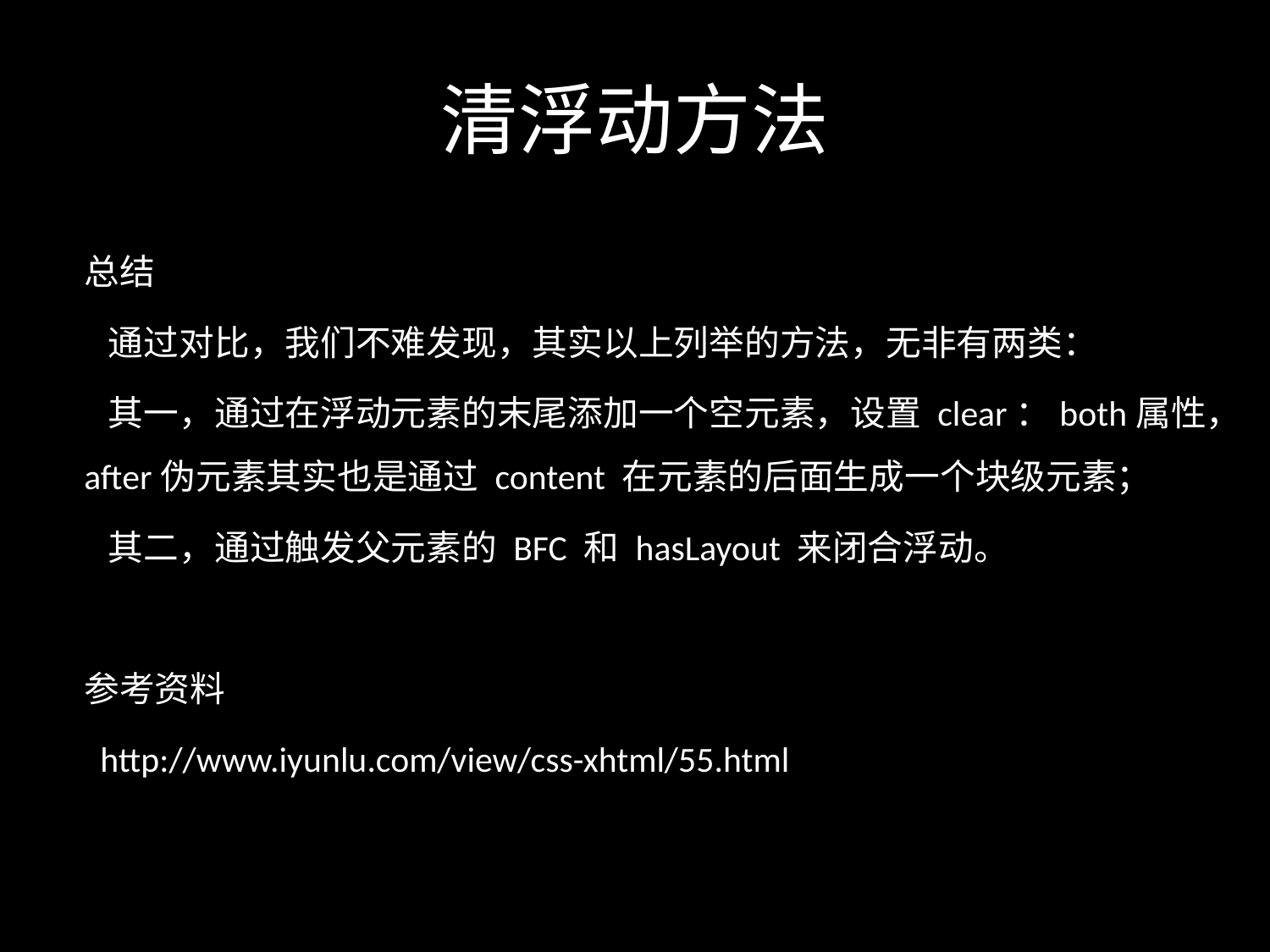

# 清浮动方法
总结
  通过对比，我们不难发现，其实以上列举的方法，无非有两类：
  其一，通过在浮动元素的末尾添加一个空元素，设置 clear：both属性，after伪元素其实也是通过 content 在元素的后面生成一个块级元素；
  其二，通过触发父元素的 BFC 和 hasLayout 来闭合浮动。

参考资料
  http://www.iyunlu.com/view/css-xhtml/55.html